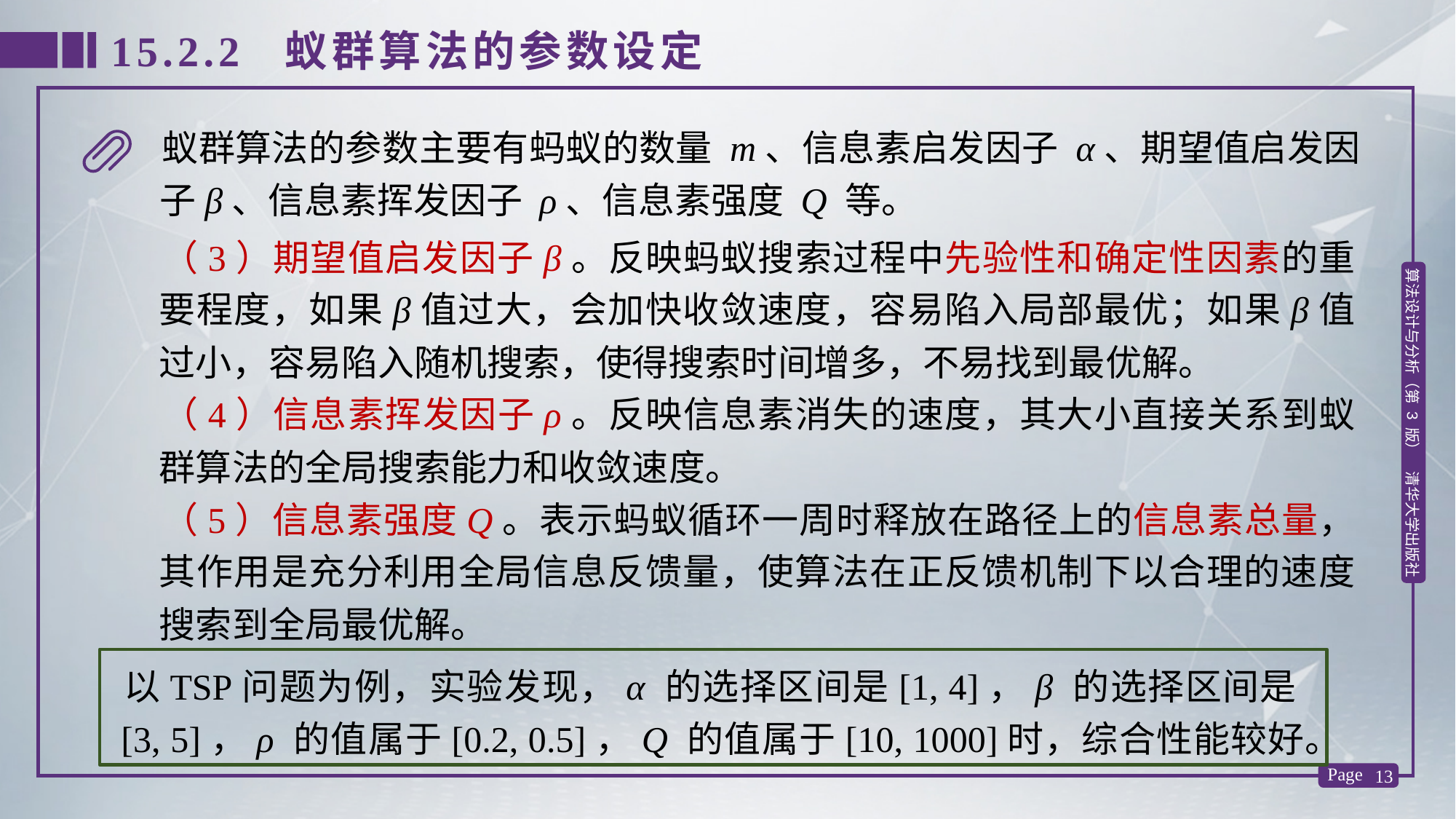

15.2.2  蚁群算法的参数设定
蚁群算法的参数主要有蚂蚁的数量 m、信息素启发因子 α、期望值启发因子β、信息素挥发因子 ρ、信息素强度 Q 等。

（3）期望值启发因子β。反映蚂蚁搜索过程中先验性和确定性因素的重要程度，如果β值过大，会加快收敛速度，容易陷入局部最优；如果β值过小，容易陷入随机搜索，使得搜索时间增多，不易找到最优解。
（4）信息素挥发因子ρ。反映信息素消失的速度，其大小直接关系到蚁群算法的全局搜索能力和收敛速度。
（5）信息素强度Q。表示蚂蚁循环一周时释放在路径上的信息素总量，其作用是充分利用全局信息反馈量，使算法在正反馈机制下以合理的速度搜索到全局最优解。
以TSP问题为例，实验发现，α 的选择区间是[1, 4]，β 的选择区间是[3, 5]，ρ 的值属于[0.2, 0.5]，Q 的值属于[10, 1000]时，综合性能较好。